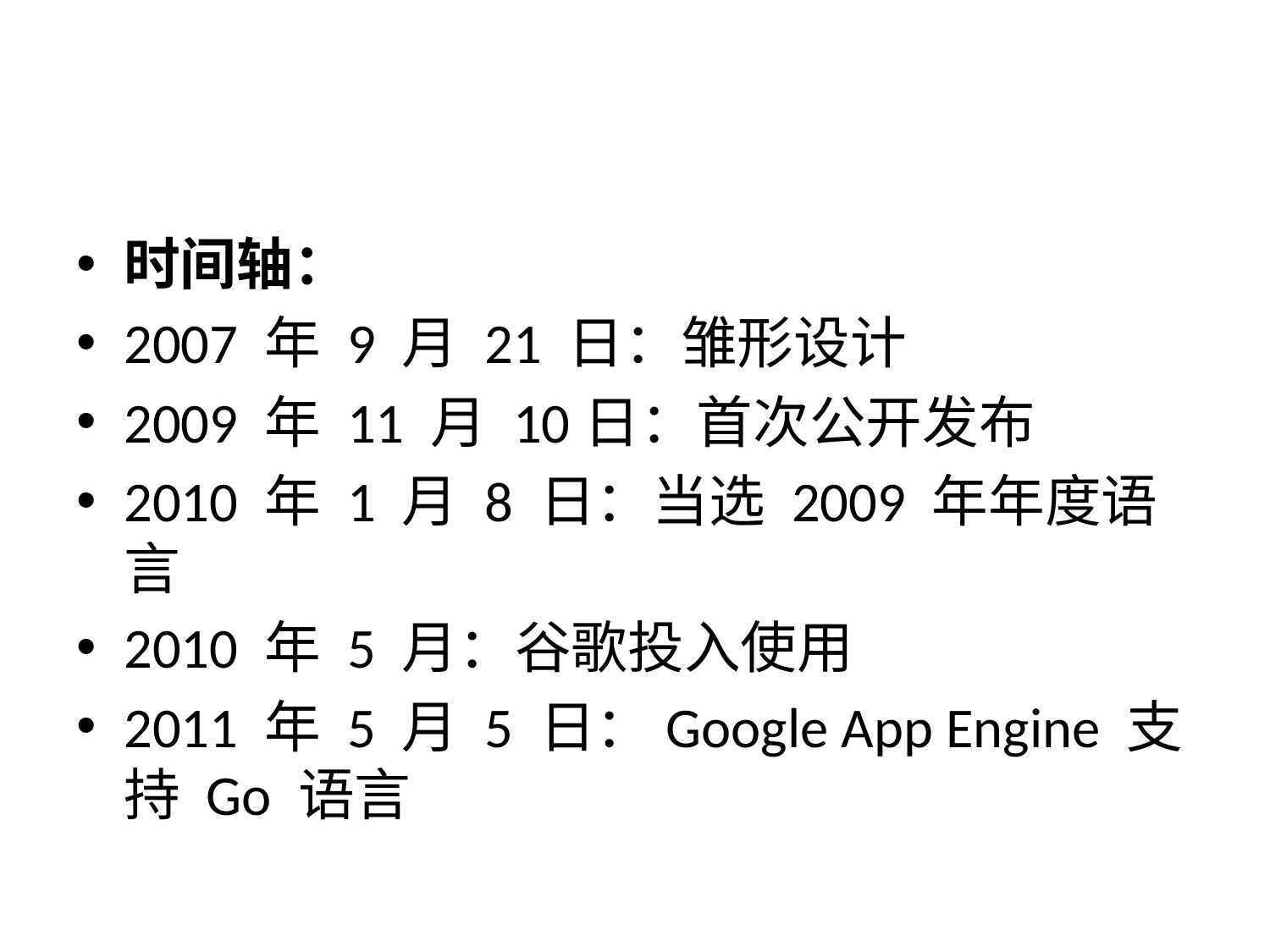

时间轴：
2007 年 9 月 21 日：雏形设计
2009 年 11 月 10日：首次公开发布
2010 年 1 月 8 日：当选 2009 年年度语言
2010 年 5 月：谷歌投入使用
2011 年 5 月 5 日：Google App Engine 支持 Go 语言